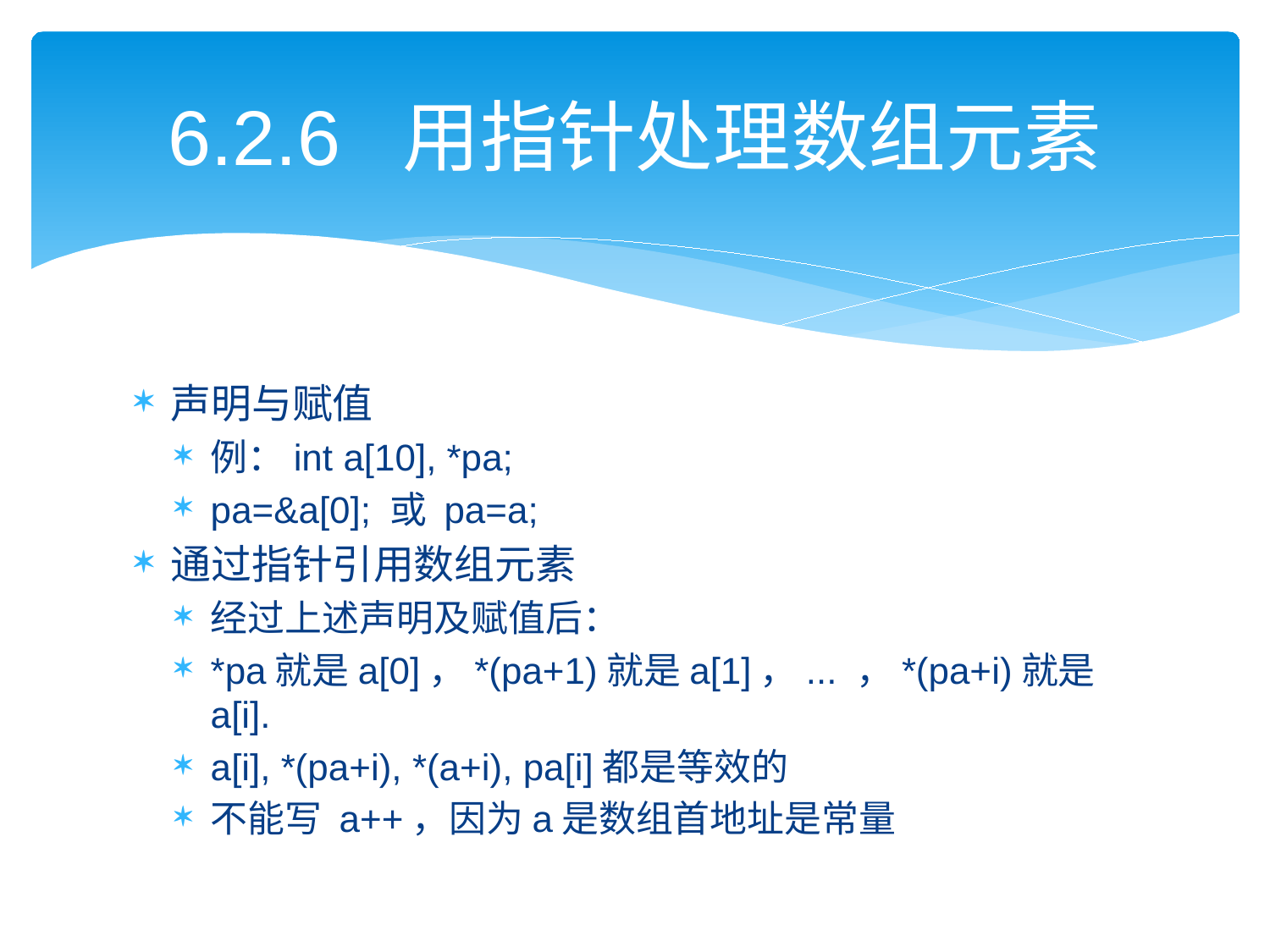

# 6.2.6  用指针处理数组元素
声明与赋值
例：int a[10], *pa;
pa=&a[0]; 或 pa=a;
通过指针引用数组元素
经过上述声明及赋值后：
*pa就是a[0]，*(pa+1)就是a[1]，... ，*(pa+i)就是a[i].
a[i], *(pa+i), *(a+i), pa[i]都是等效的
不能写 a++，因为a是数组首地址是常量